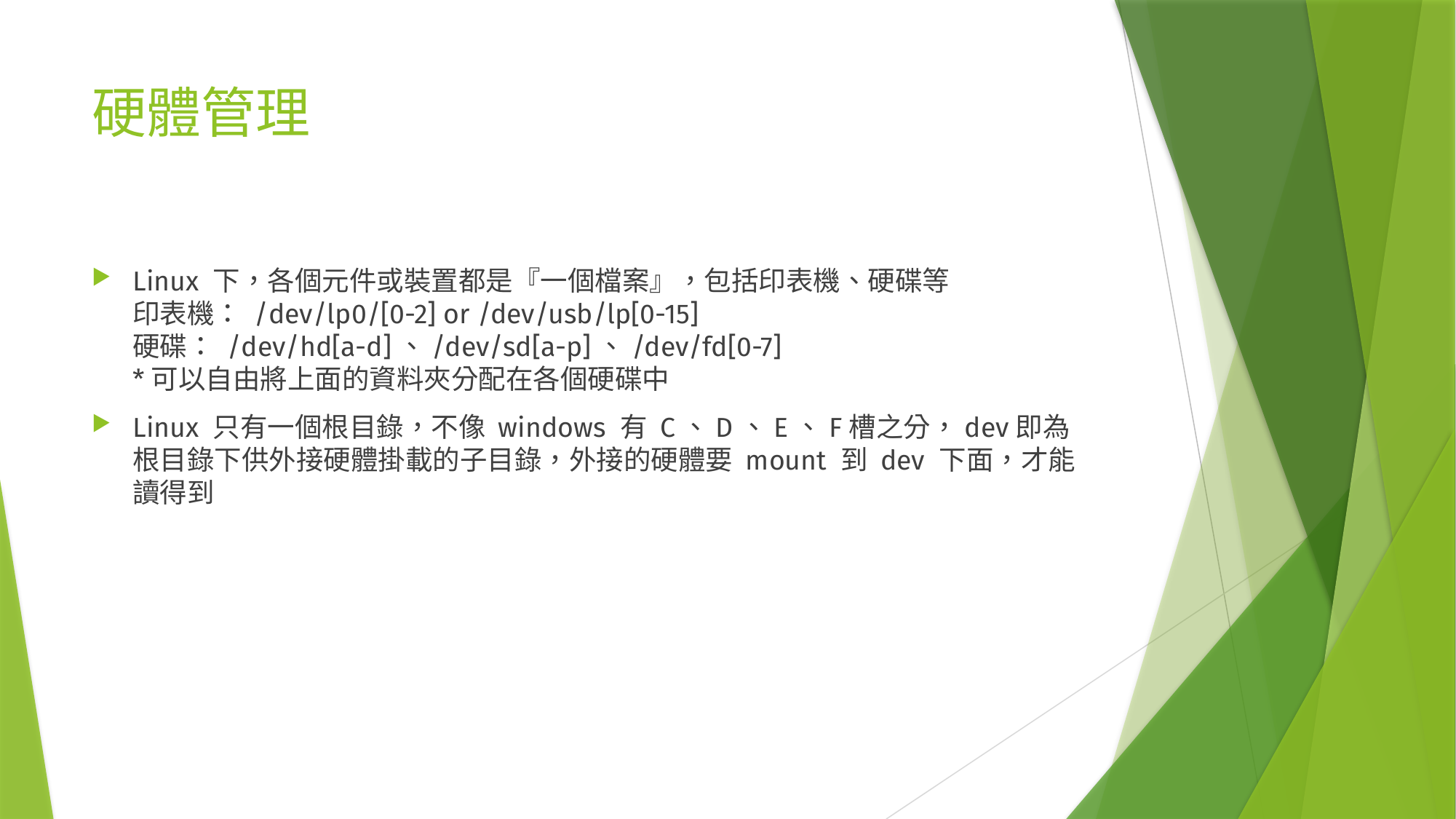

# 硬體管理
Linux 下，各個元件或裝置都是『一個檔案』，包括印表機、硬碟等
印表機： /dev/lp0/[0-2] or /dev/usb/lp[0-15]
硬碟： /dev/hd[a-d]、/dev/sd[a-p]、/dev/fd[0-7]
*可以自由將上面的資料夾分配在各個硬碟中
Linux 只有一個根目錄，不像 windows 有 C、D、E、F槽之分，dev即為根目錄下供外接硬體掛載的子目錄，外接的硬體要 mount 到 dev 下面，才能讀得到